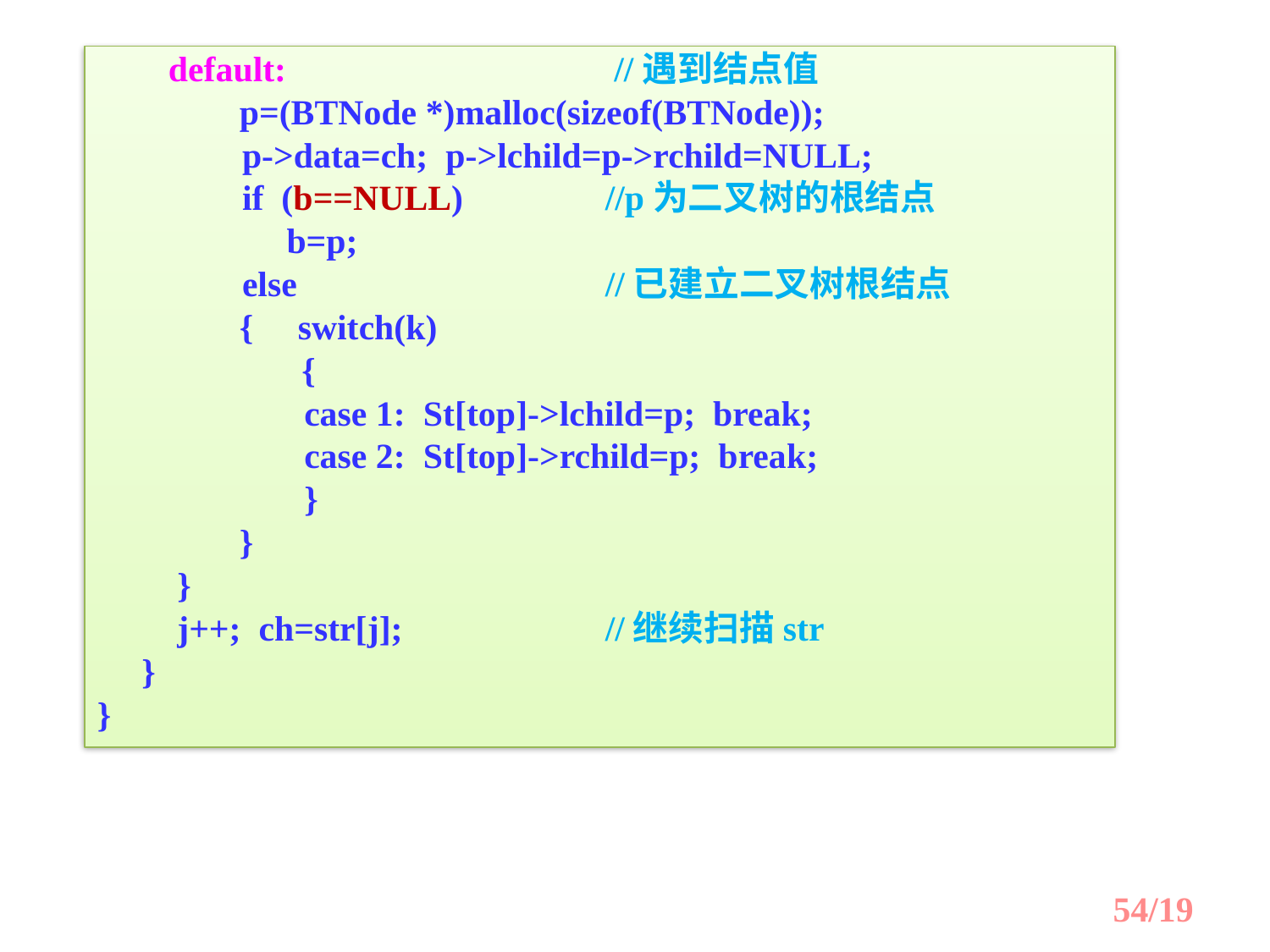

default:        		 //遇到结点值
                p=(BTNode *)malloc(sizeof(BTNode));
	  p->data=ch;  p->lchild=p->rchild=NULL;
	  if  (b==NULL)    	//p为二叉树的根结点
	       b=p;
	  else    			//已建立二叉树根结点
                {     switch(k)
                       {
	         case 1:  St[top]->lchild=p;  break;
	         case 2:  St[top]->rchild=p;  break;
	         }
                }
         }
         j++;  ch=str[j];		//继续扫描str
     }
}
54/19